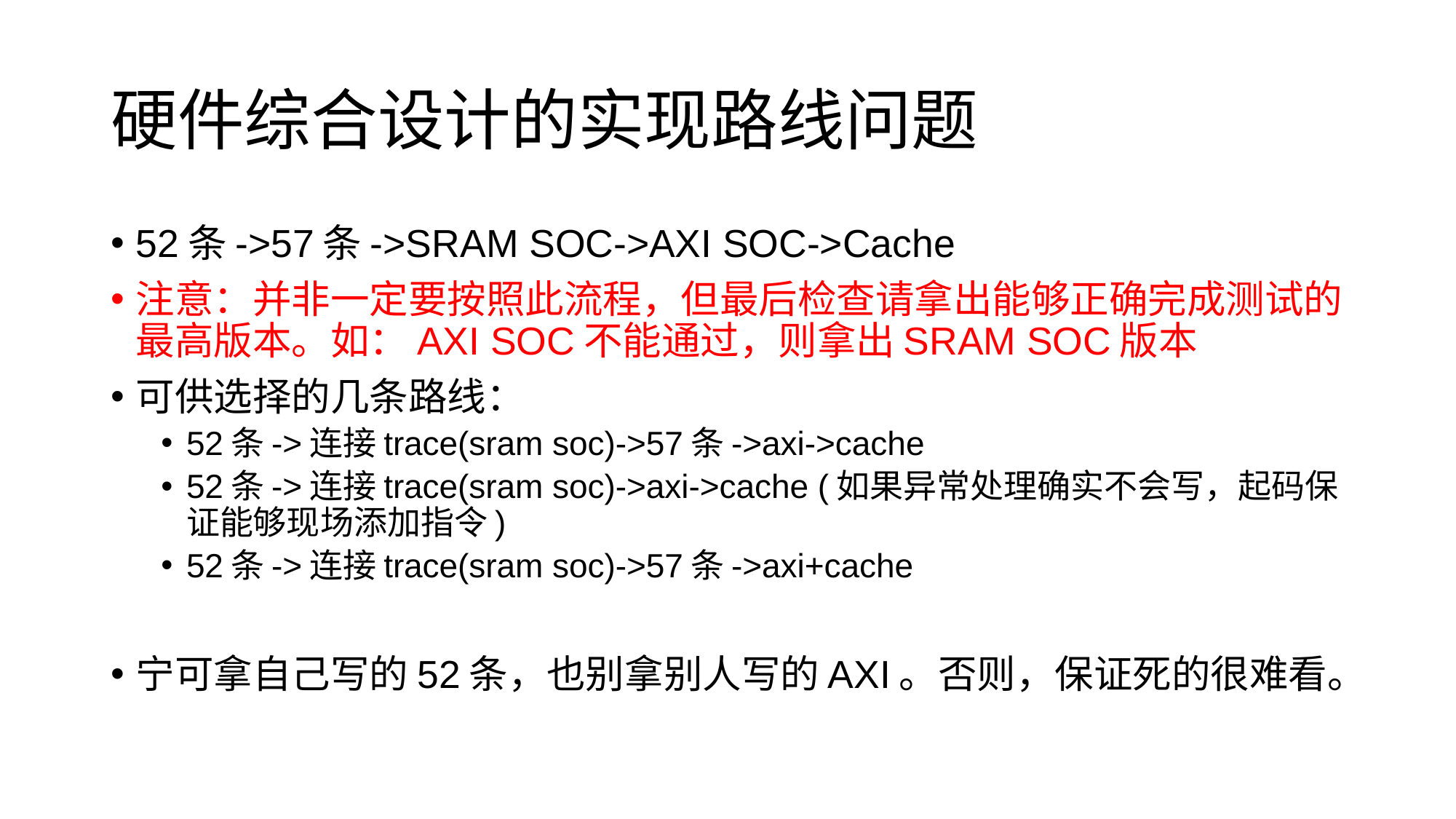

# 硬件综合设计的实现路线问题
52条->57条->SRAM SOC->AXI SOC->Cache
注意：并非一定要按照此流程，但最后检查请拿出能够正确完成测试的最高版本。如：AXI SOC不能通过，则拿出SRAM SOC版本
可供选择的几条路线：
52条->连接trace(sram soc)->57条->axi->cache
52条->连接trace(sram soc)->axi->cache (如果异常处理确实不会写，起码保证能够现场添加指令)
52条->连接trace(sram soc)->57条->axi+cache

宁可拿自己写的52条，也别拿别人写的AXI。否则，保证死的很难看。